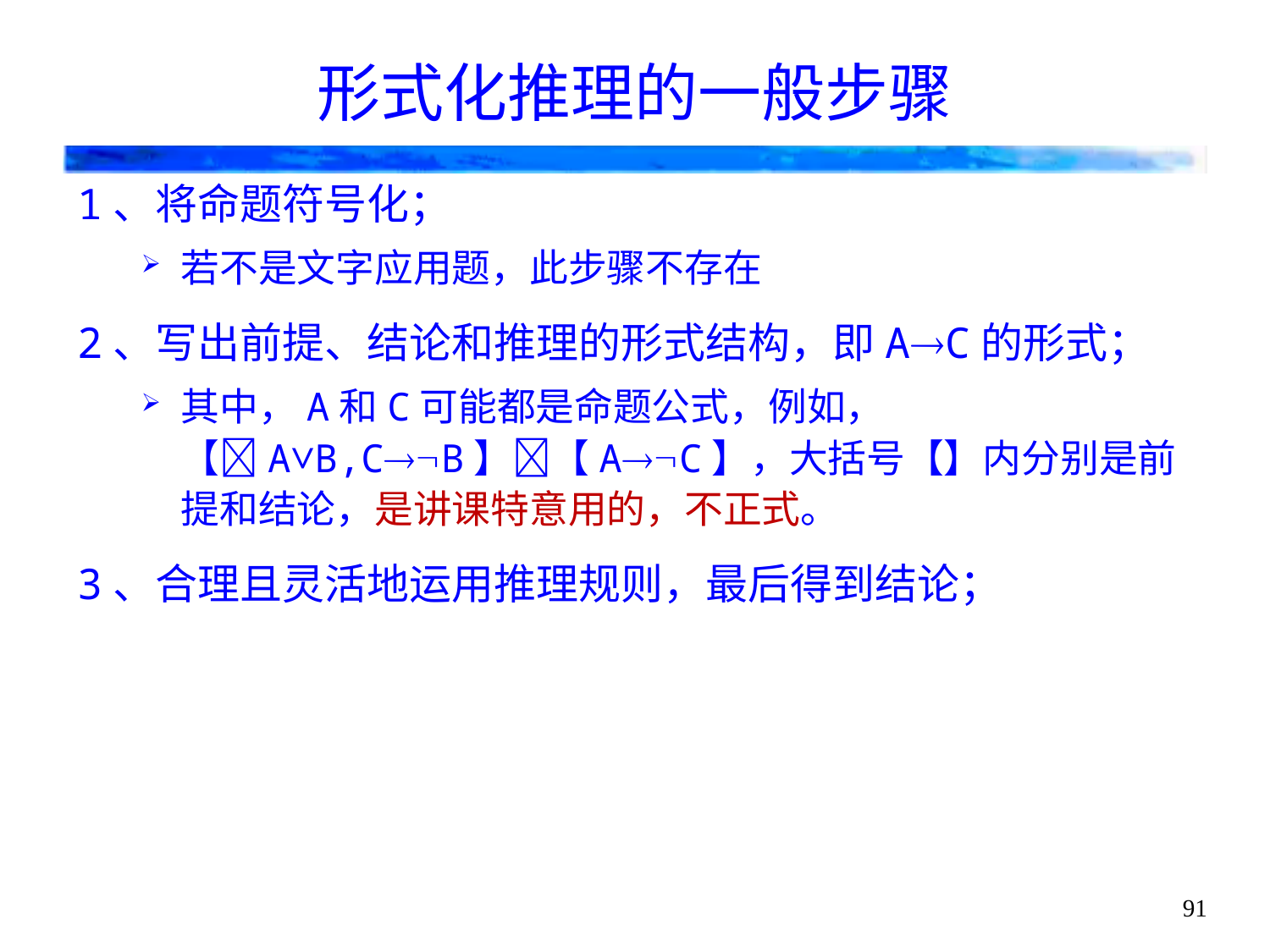

# 形式化推理的一般步骤
1、将命题符号化；
若不是文字应用题，此步骤不存在
2、写出前提、结论和推理的形式结构，即A→C的形式；
其中，A和C可能都是命题公式，例如，【¬A∨B,C→¬B】→【A→¬C】，大括号【】内分别是前提和结论，是讲课特意用的，不正式。
3、合理且灵活地运用推理规则，最后得到结论；
91